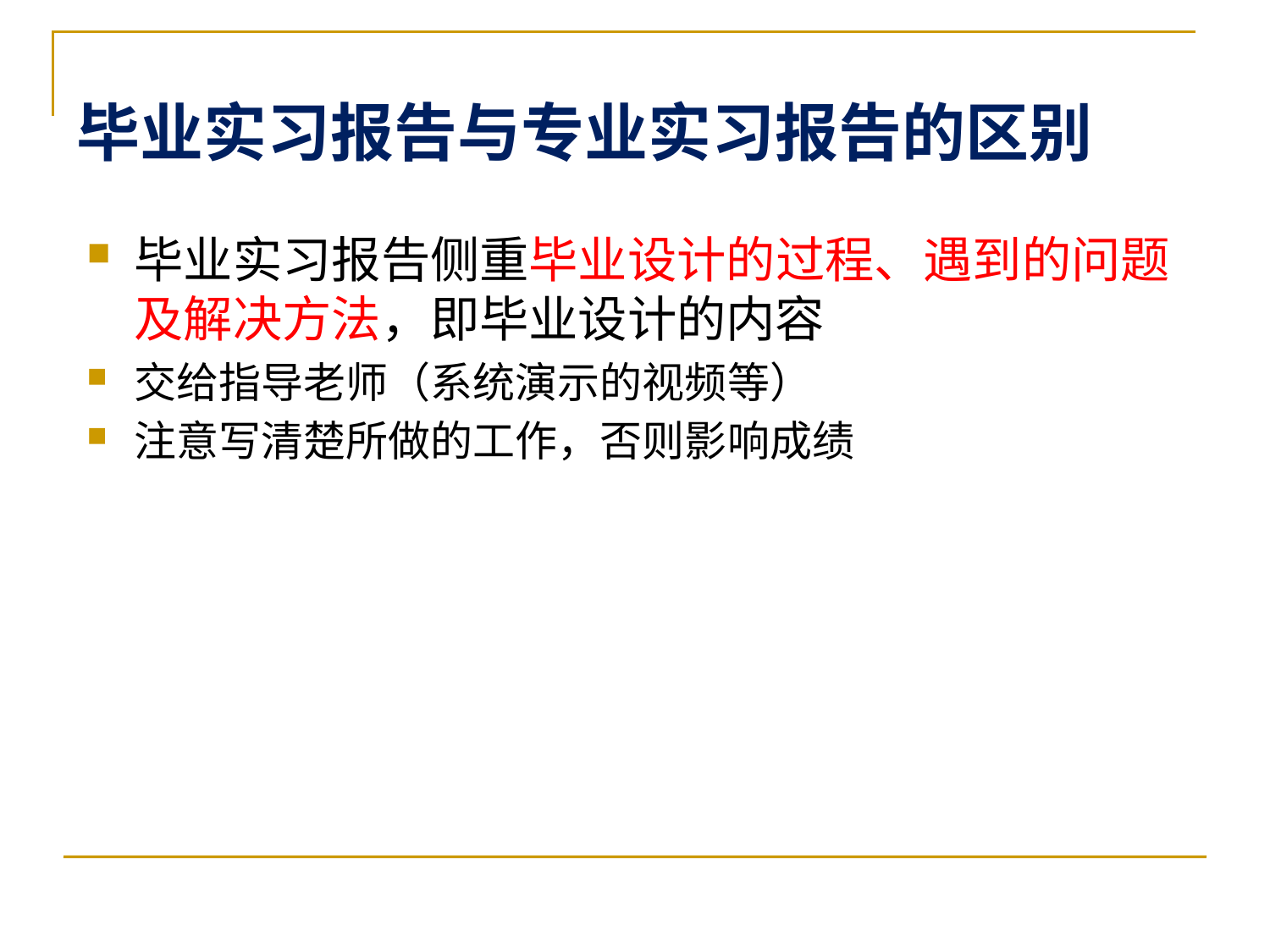

# 毕业实习报告与专业实习报告的区别
毕业实习报告侧重毕业设计的过程、遇到的问题及解决方法，即毕业设计的内容
交给指导老师（系统演示的视频等）
注意写清楚所做的工作，否则影响成绩